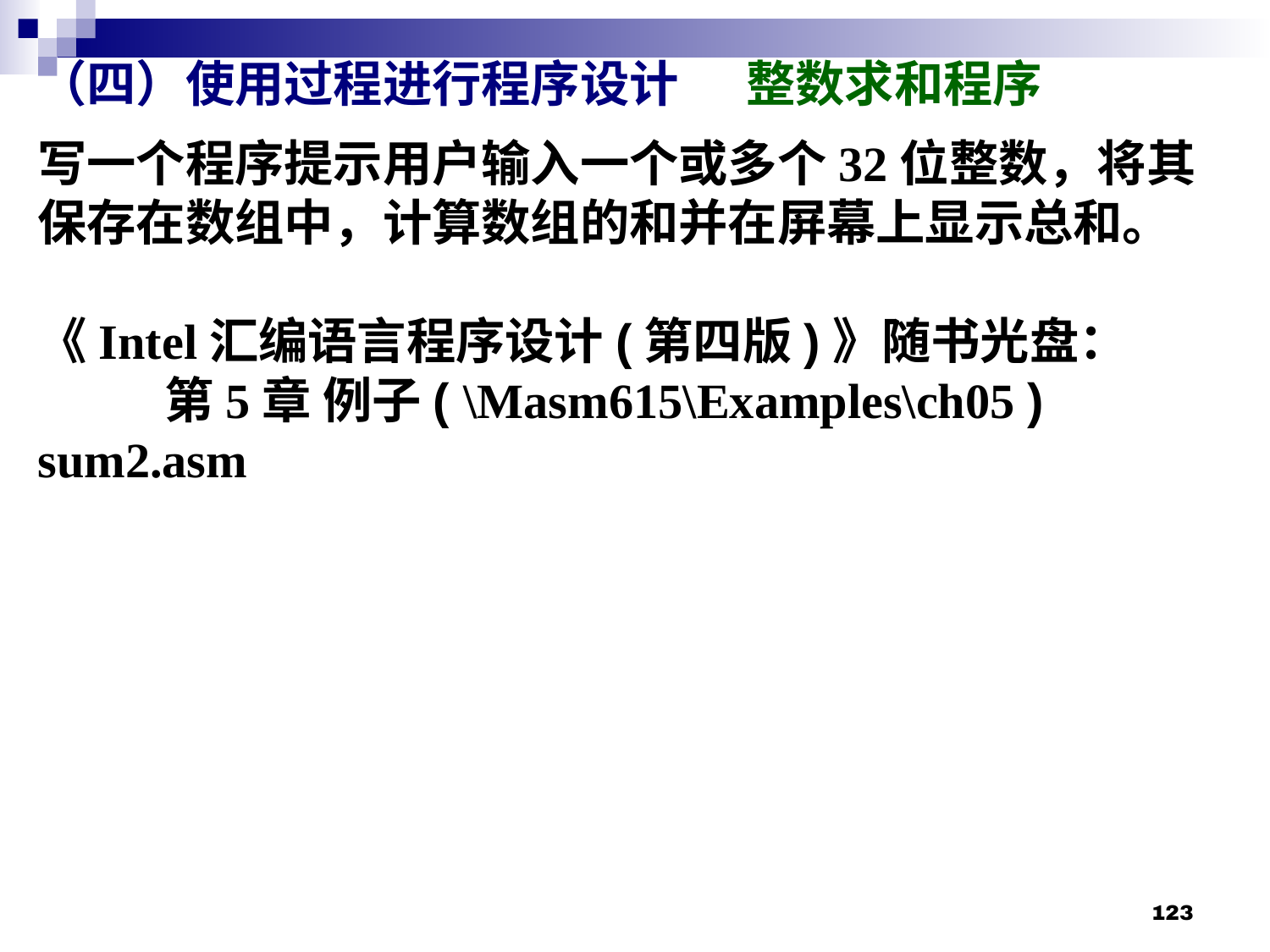

# （四）使用过程进行程序设计      整数求和程序
写一个程序提示用户输入一个或多个32位整数，将其保存在数组中，计算数组的和并在屏幕上显示总和。

《Intel汇编语言程序设计(第四版)》随书光盘：
	第5章 例子( \Masm615\Examples\ch05 )	sum2.asm
123